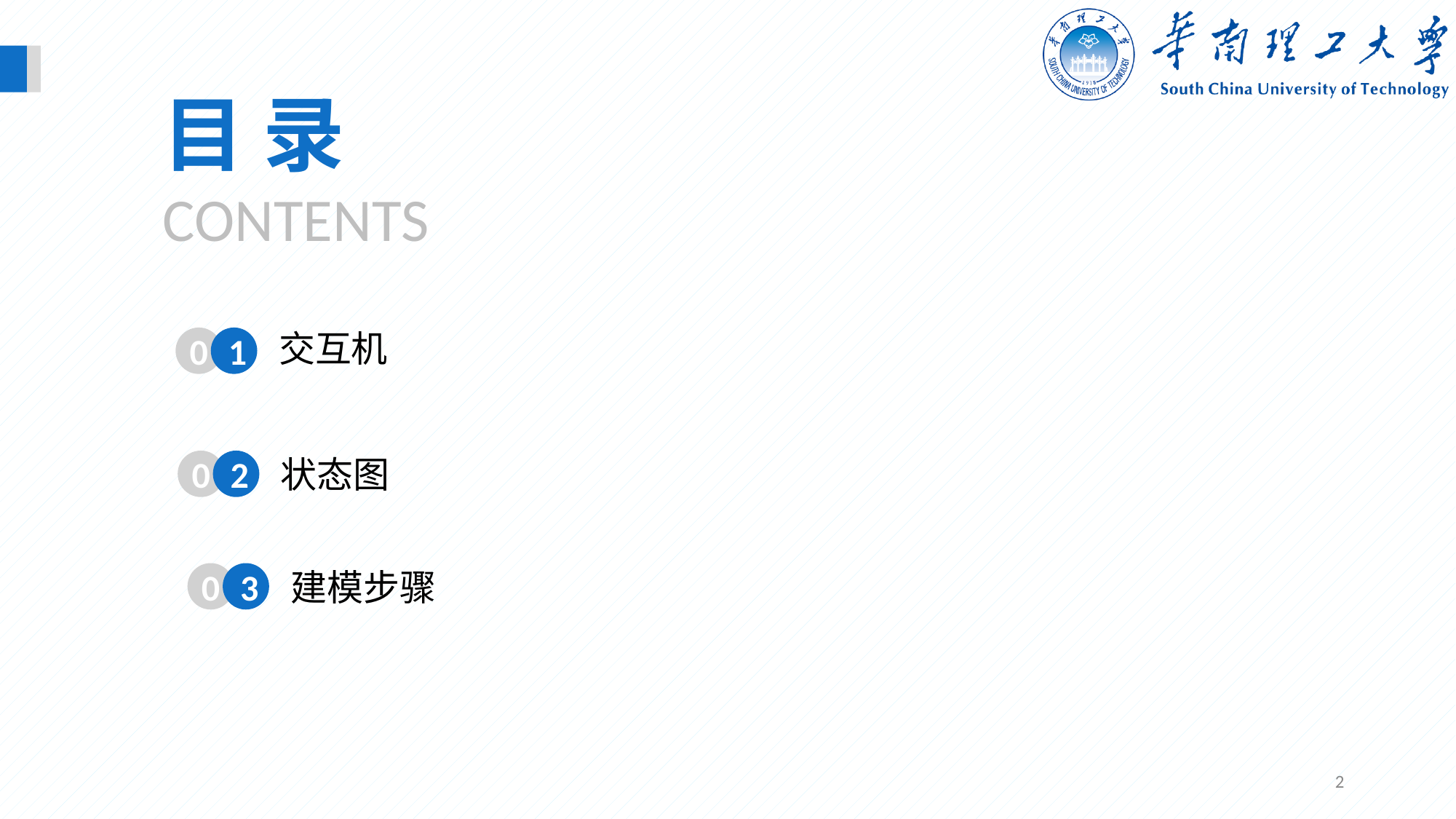

目 录
CONTENTS
交互机
0
1
状态图
0
2
建模步骤
0
3
2